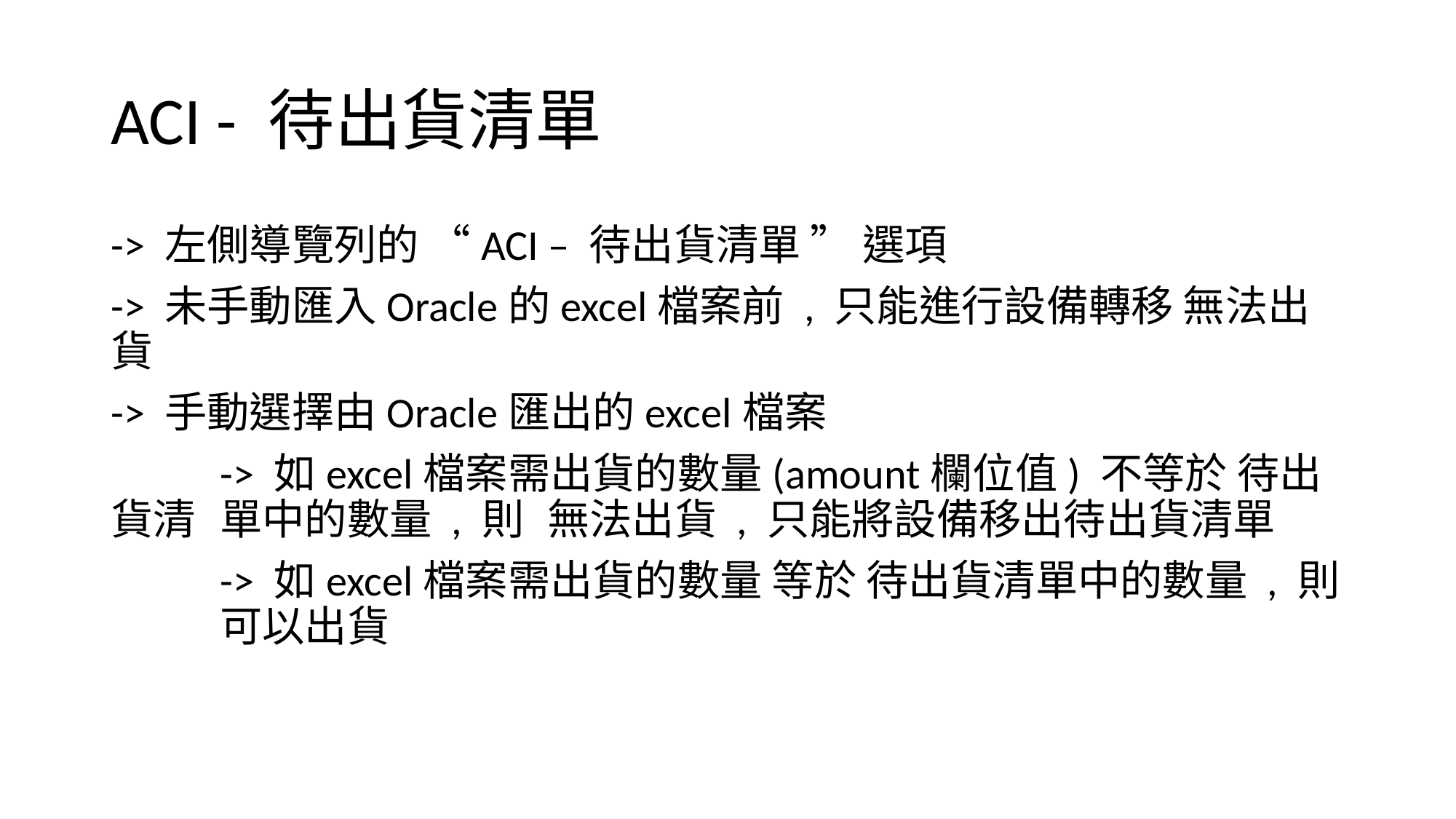

# ACI - 待出貨清單
-> 左側導覽列的 “ACI – 待出貨清單 ” 選項
-> 未手動匯入Oracle的excel檔案前 , 只能進行設備轉移 無法出貨
-> 手動選擇由Oracle匯出的excel檔案
	-> 如excel檔案需出貨的數量(amount欄位值) 不等於 待出貨清	單中的數量 , 則	無法出貨 , 只能將設備移出待出貨清單
	-> 如excel檔案需出貨的數量 等於 待出貨清單中的數量 , 則	可以出貨